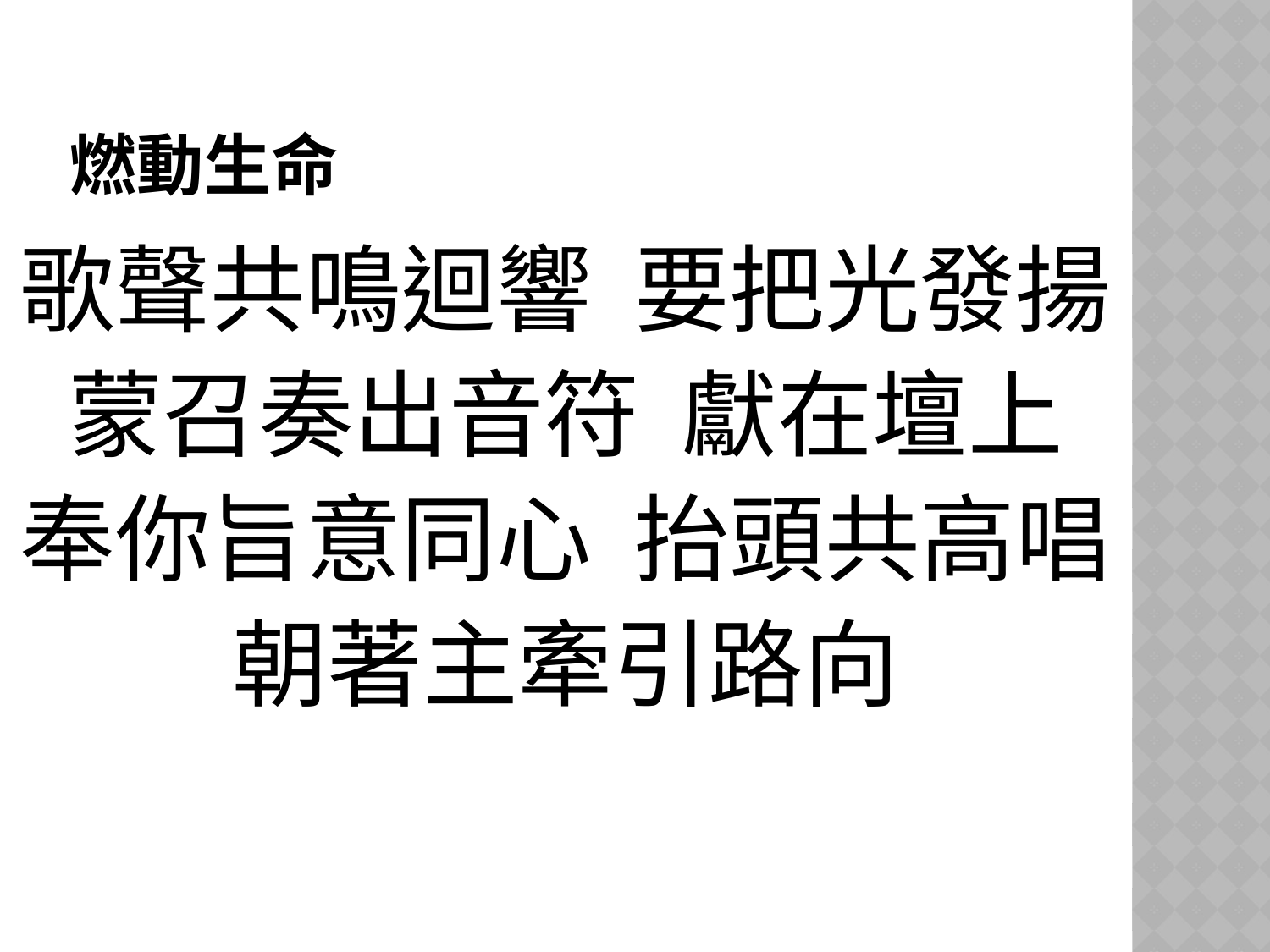

# 燃動生命
歌聲共鳴迴響  要把光發揚
蒙召奏出音符  獻在壇上
奉你旨意同心  抬頭共高唱
朝著主牽引路向